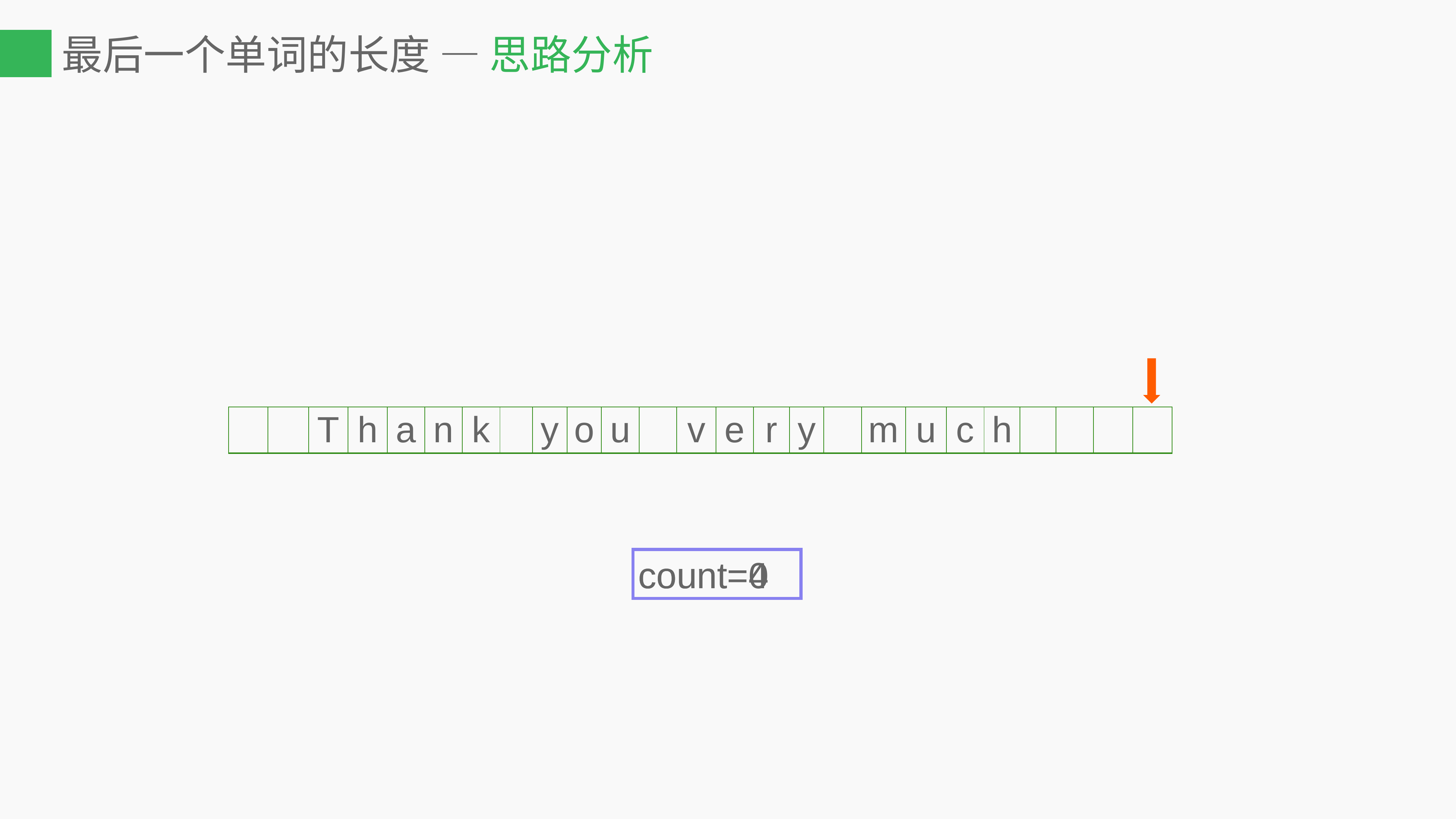

# 最后一个单词的长度 — 思路分析

|  |  | T | h | a | n | k |  | y | o | u |  | v | e | r | y |  | m | u | c | h |  |  |  |  |
| --- | --- | --- | --- | --- | --- | --- | --- | --- | --- | --- | --- | --- | --- | --- | --- | --- | --- | --- | --- | --- | --- | --- | --- | --- |
count=0
count=4